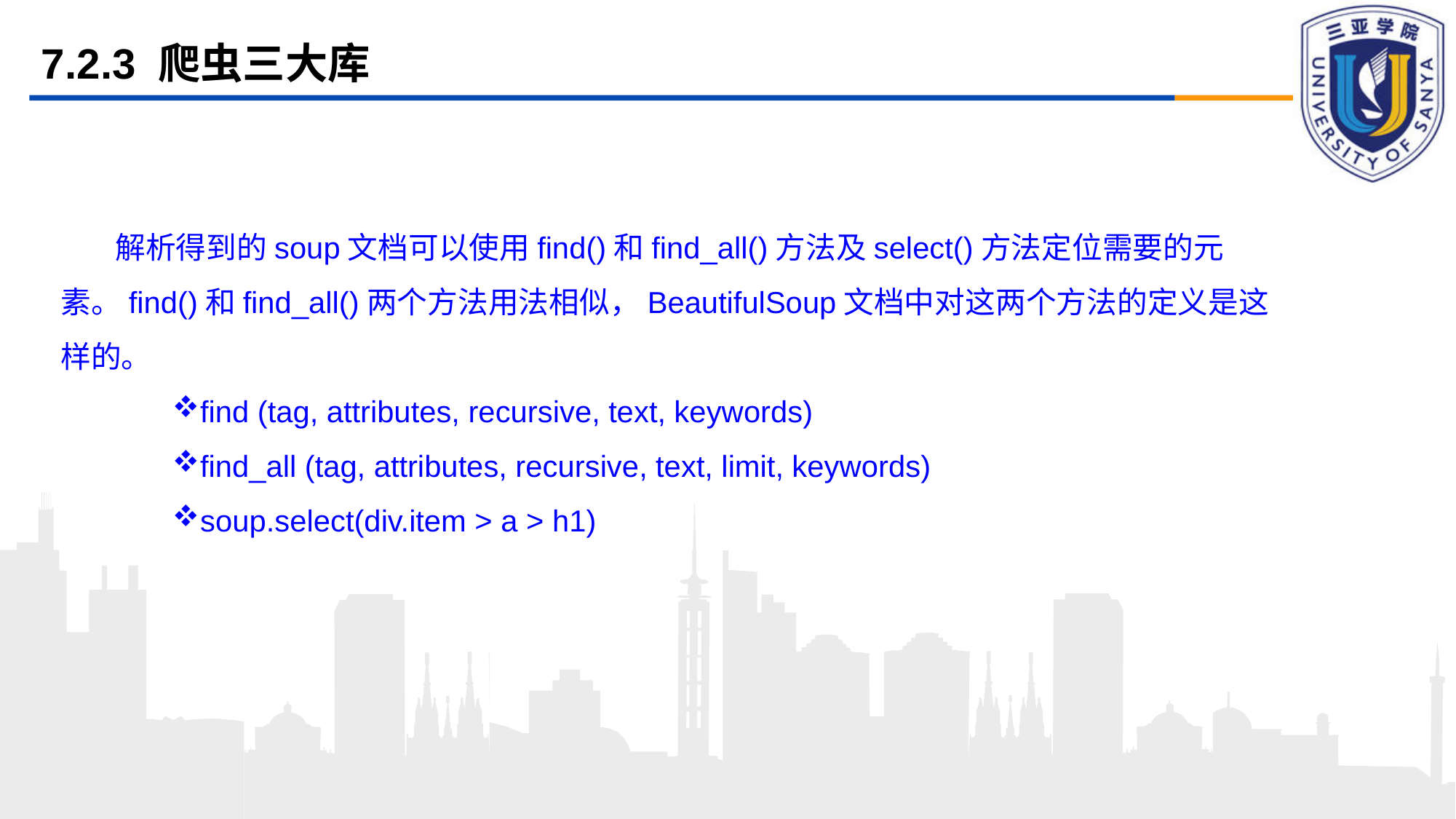

# 7.2.3 爬虫三大库
解析得到的soup文档可以使用find()和find_all()方法及select()方法定位需要的元素。find()和find_all()两个方法用法相似，BeautifulSoup文档中对这两个方法的定义是这样的。
find (tag, attributes, recursive, text, keywords)
find_all (tag, attributes, recursive, text, limit, keywords)
soup.select(div.item > a > h1)